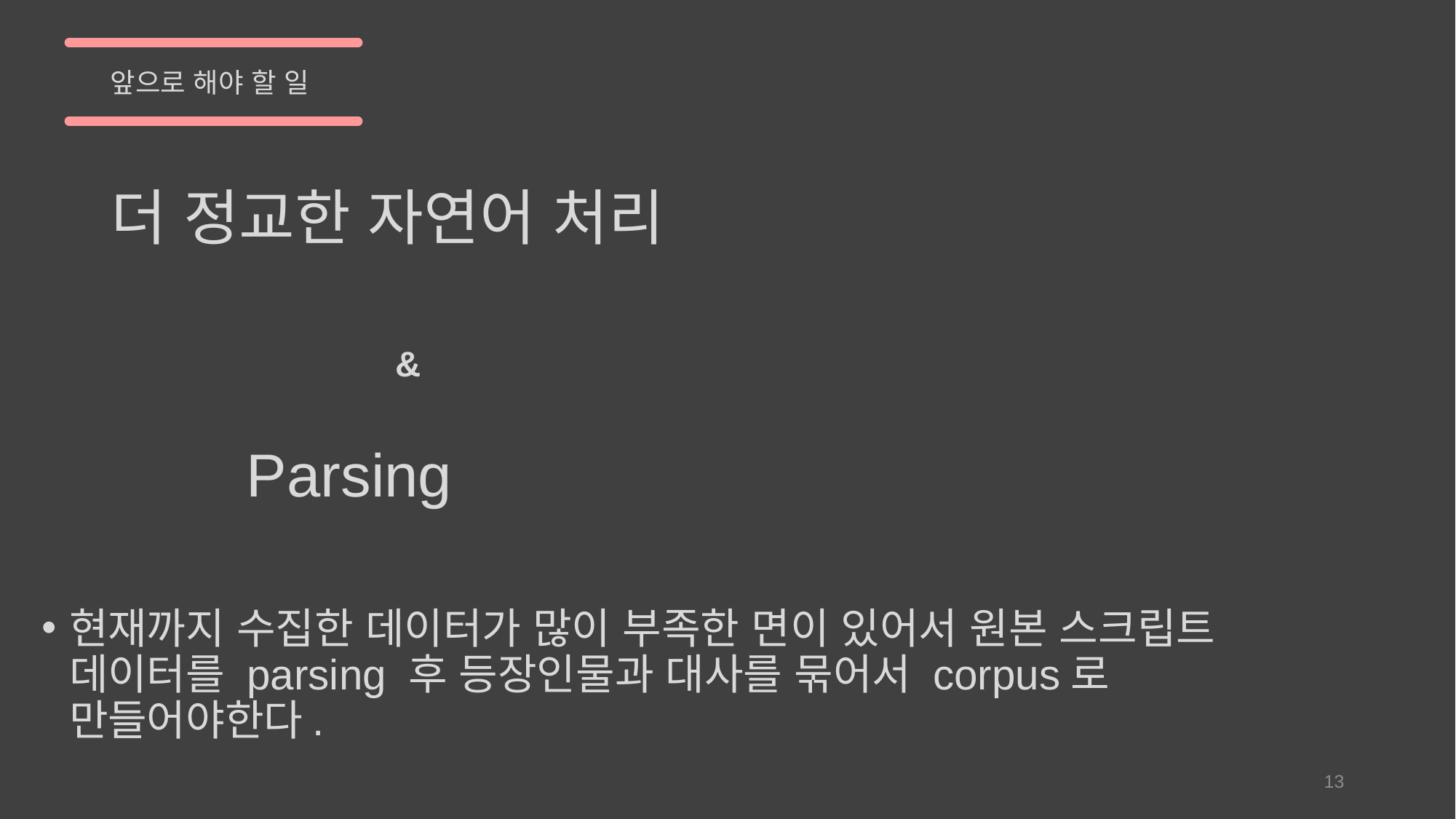

앞으로 해야 할 일
더 정교한 자연어 처리
&
        Parsing
현재까지 수집한 데이터가 많이 부족한 면이 있어서 원본 스크립트 데이터를 parsing 후 등장인물과 대사를 묶어서 corpus로 만들어야한다.
13